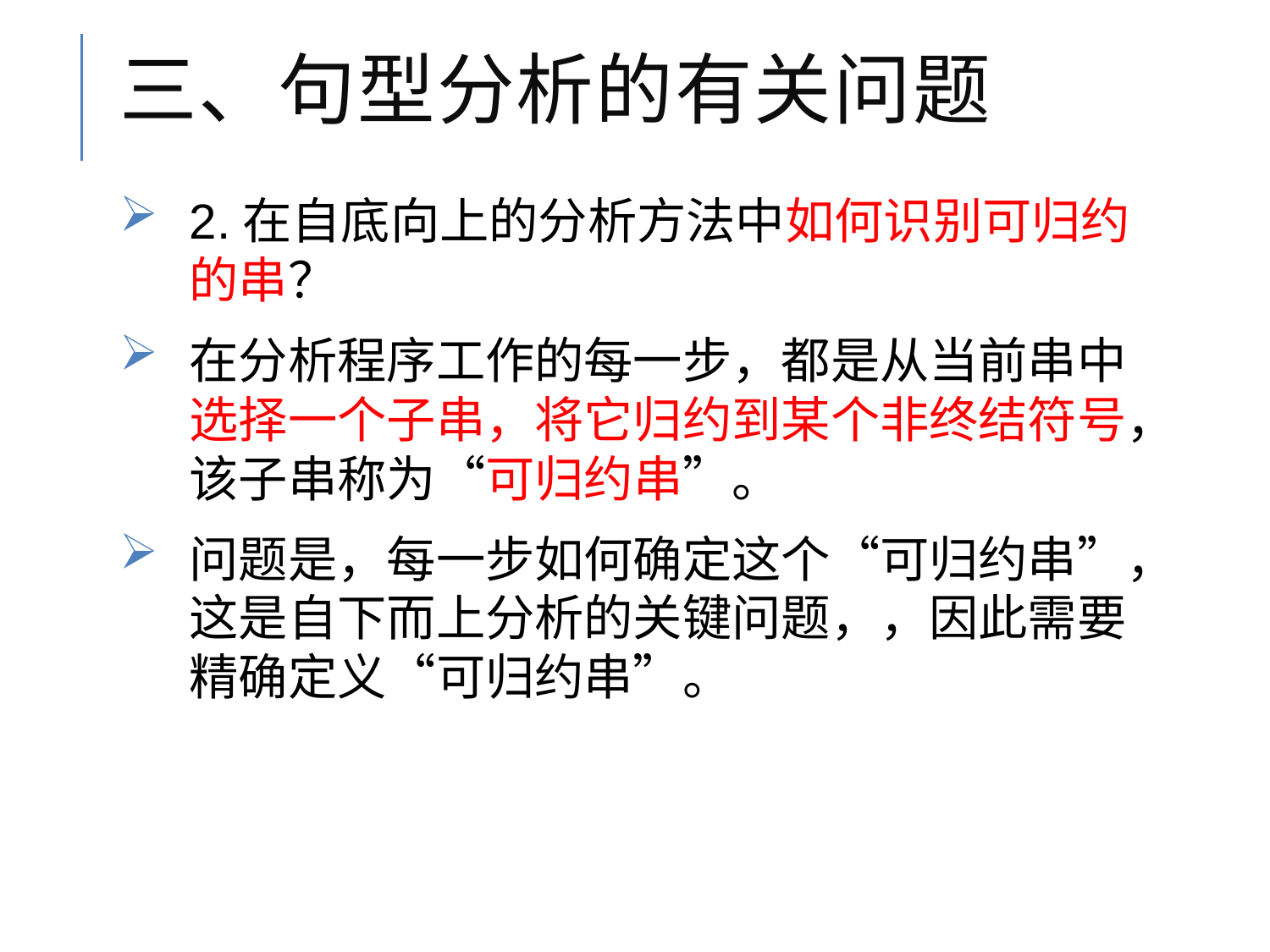

# 三、句型分析的有关问题
2.在自底向上的分析方法中如何识别可归约的串？
在分析程序工作的每一步，都是从当前串中选择一个子串，将它归约到某个非终结符号，该子串称为“可归约串”。
问题是，每一步如何确定这个“可归约串”，这是自下而上分析的关键问题，，因此需要精确定义“可归约串”。
64